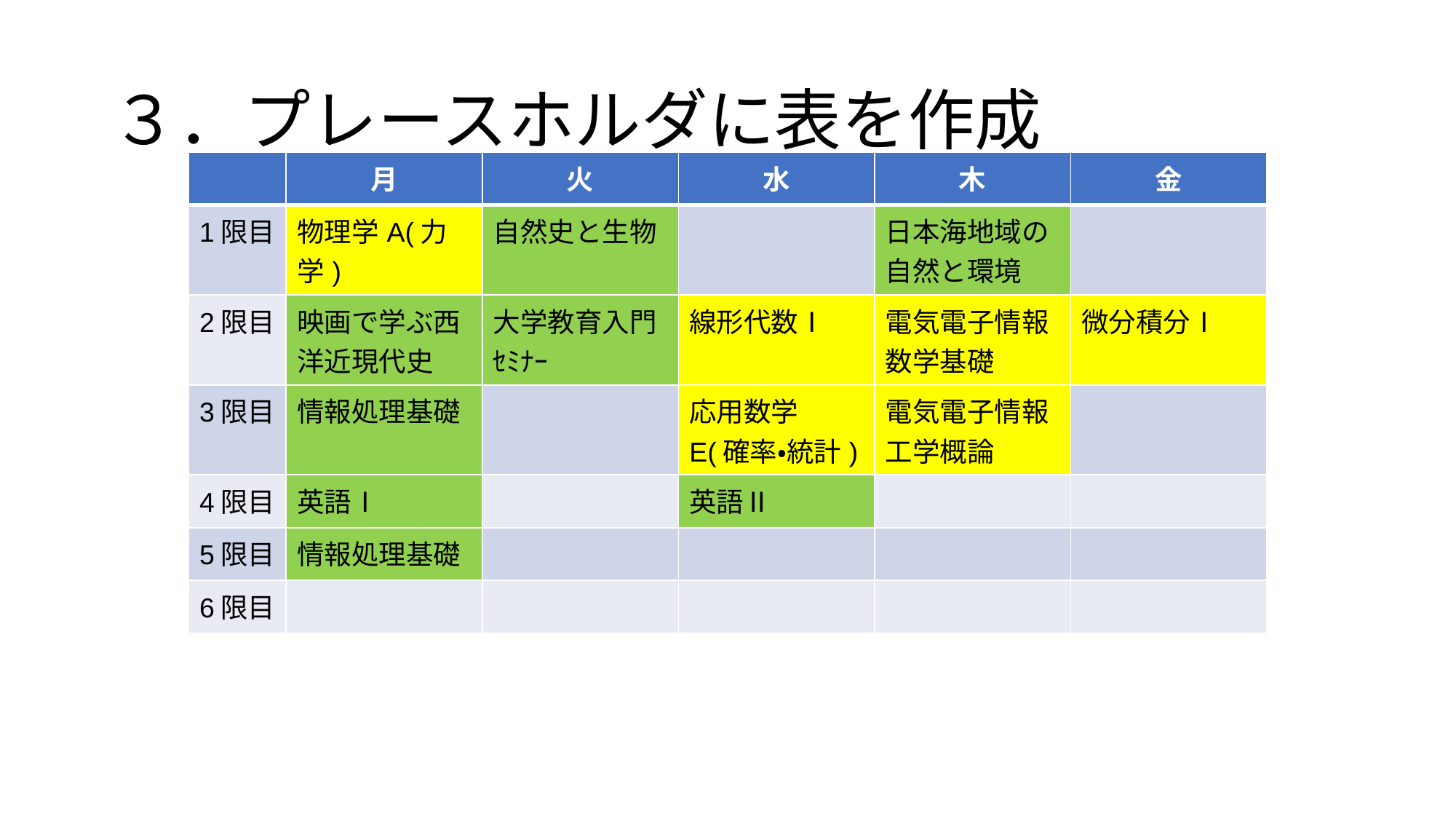

# ３．プレースホルダに表を作成
|  | 月 | 火 | 水 | 木 | 金 |
| --- | --- | --- | --- | --- | --- |
| 1限目 | 物理学A(力学) | 自然史と生物 |  | 日本海地域の自然と環境 |  |
| 2限目 | 映画で学ぶ西洋近現代史 | 大学教育入門ｾﾐﾅｰ | 線形代数Ⅰ | 電気電子情報数学基礎 | 微分積分Ⅰ |
| 3限目 | 情報処理基礎 |  | 応用数学E(確率・統計) | 電気電子情報工学概論 |  |
| 4限目 | 英語Ⅰ |  | 英語Ⅱ |  |  |
| 5限目 | 情報処理基礎 |  |  |  |  |
| 6限目 |  |  |  |  |  |